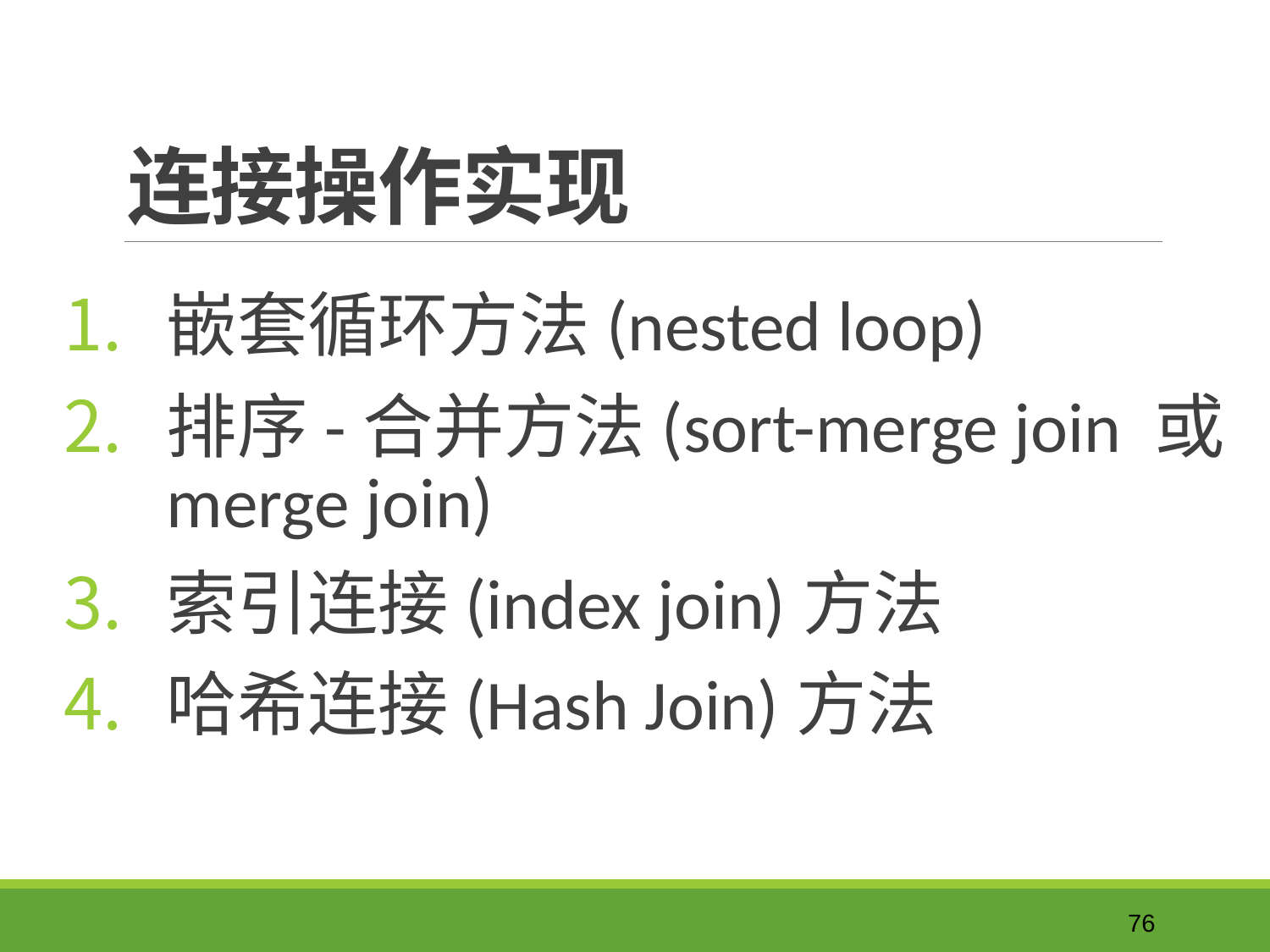

# 连接操作实现
嵌套循环方法(nested loop)
排序-合并方法(sort-merge join 或merge join)
索引连接(index join)方法
哈希连接(Hash Join)方法

76